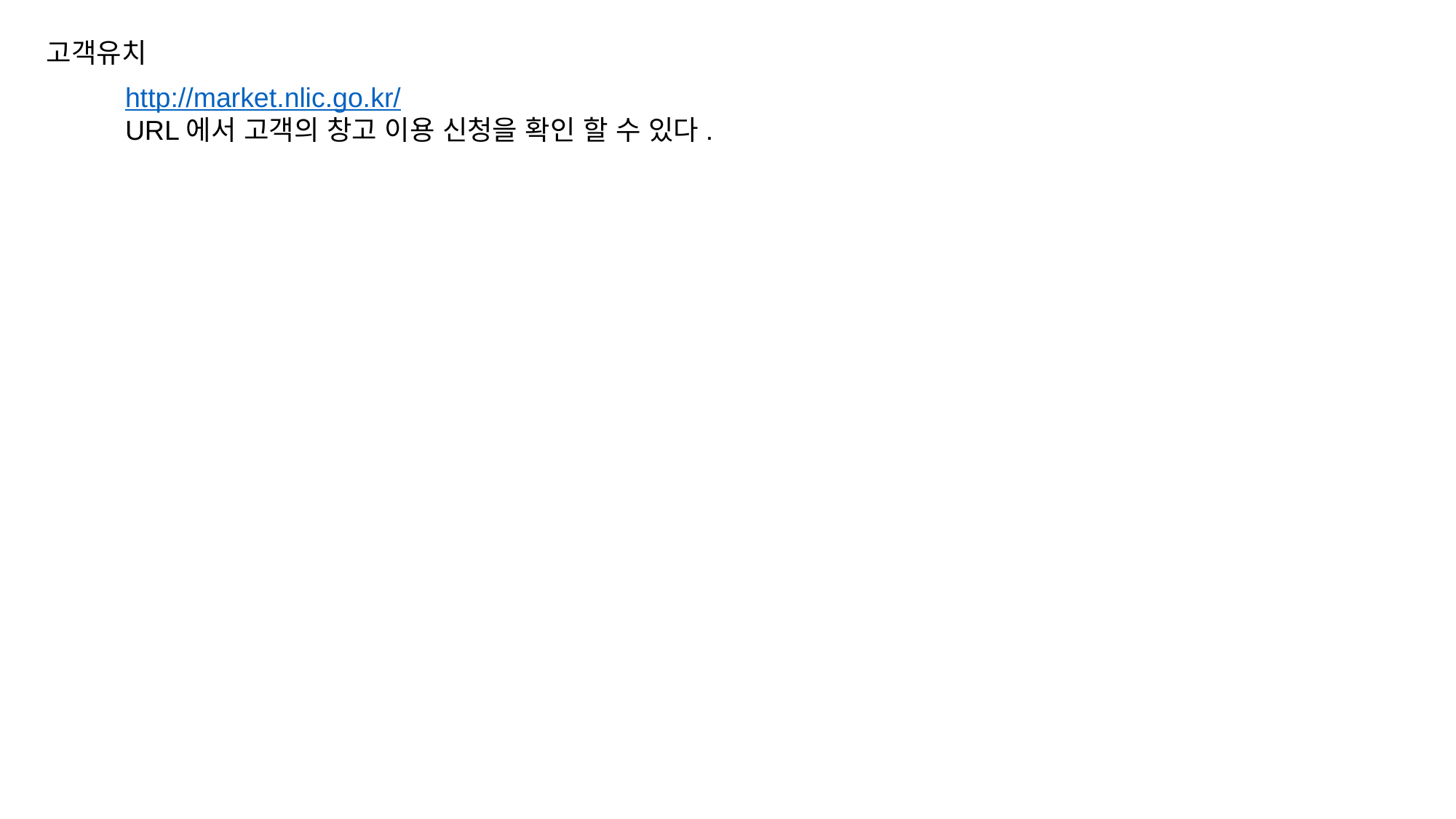

고객유치
http://market.nlic.go.kr/
URL에서 고객의 창고 이용 신청을 확인 할 수 있다.